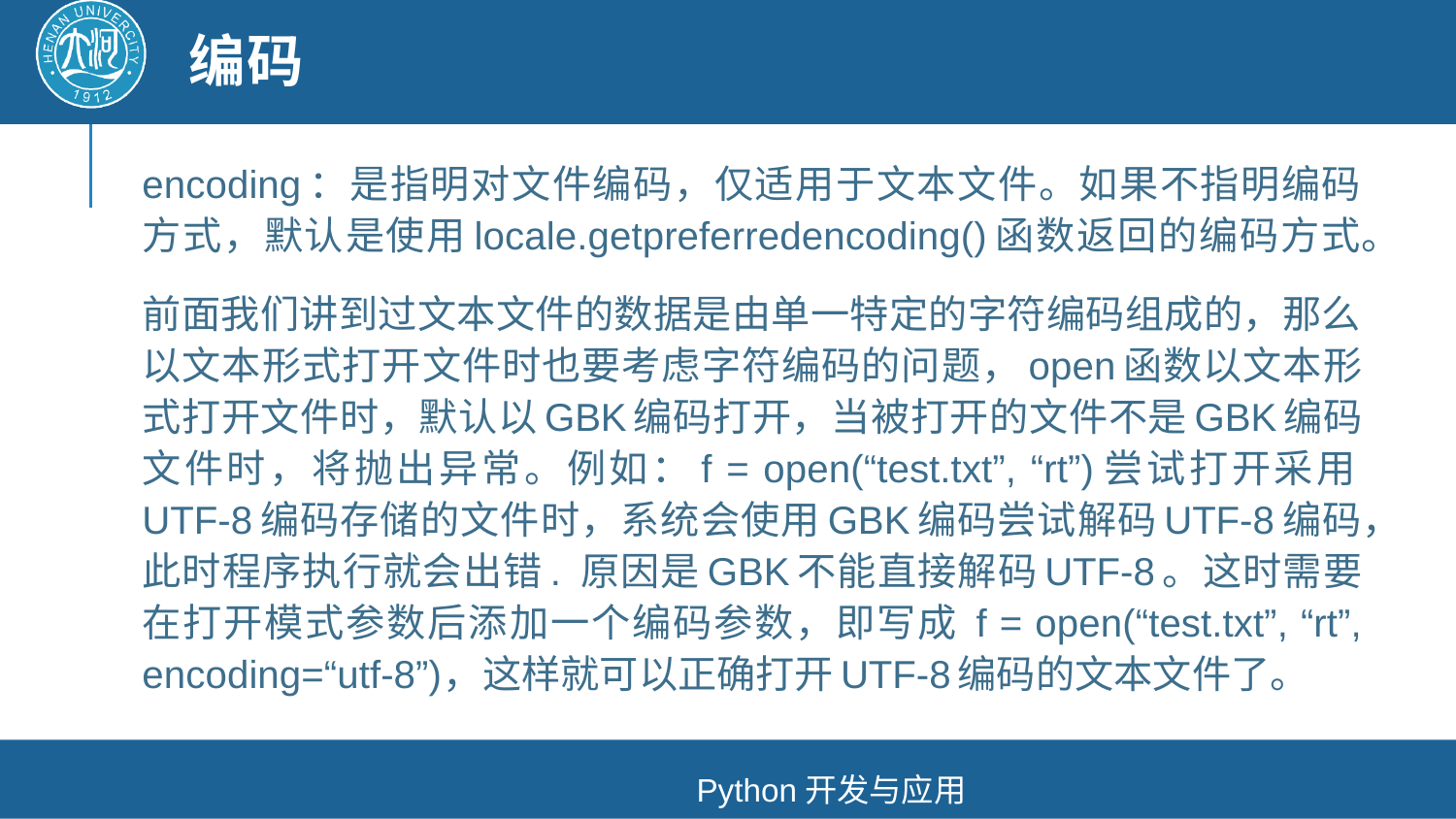

# 编码
encoding：是指明对文件编码，仅适用于文本文件。如果不指明编码方式，默认是使用locale.getpreferredencoding()函数返回的编码方式。
前面我们讲到过文本文件的数据是由单一特定的字符编码组成的，那么以文本形式打开文件时也要考虑字符编码的问题，open函数以文本形式打开文件时，默认以GBK编码打开，当被打开的文件不是GBK编码文件时，将抛出异常。例如：f = open(“test.txt”, “rt”)尝试打开采用UTF-8编码存储的文件时，系统会使用GBK编码尝试解码UTF-8编码，此时程序执行就会出错. 原因是GBK不能直接解码UTF-8。这时需要在打开模式参数后添加一个编码参数，即写成 f = open(“test.txt”, “rt”, encoding=“utf-8”)	，这样就可以正确打开UTF-8编码的文本文件了。

Python开发与应用
10